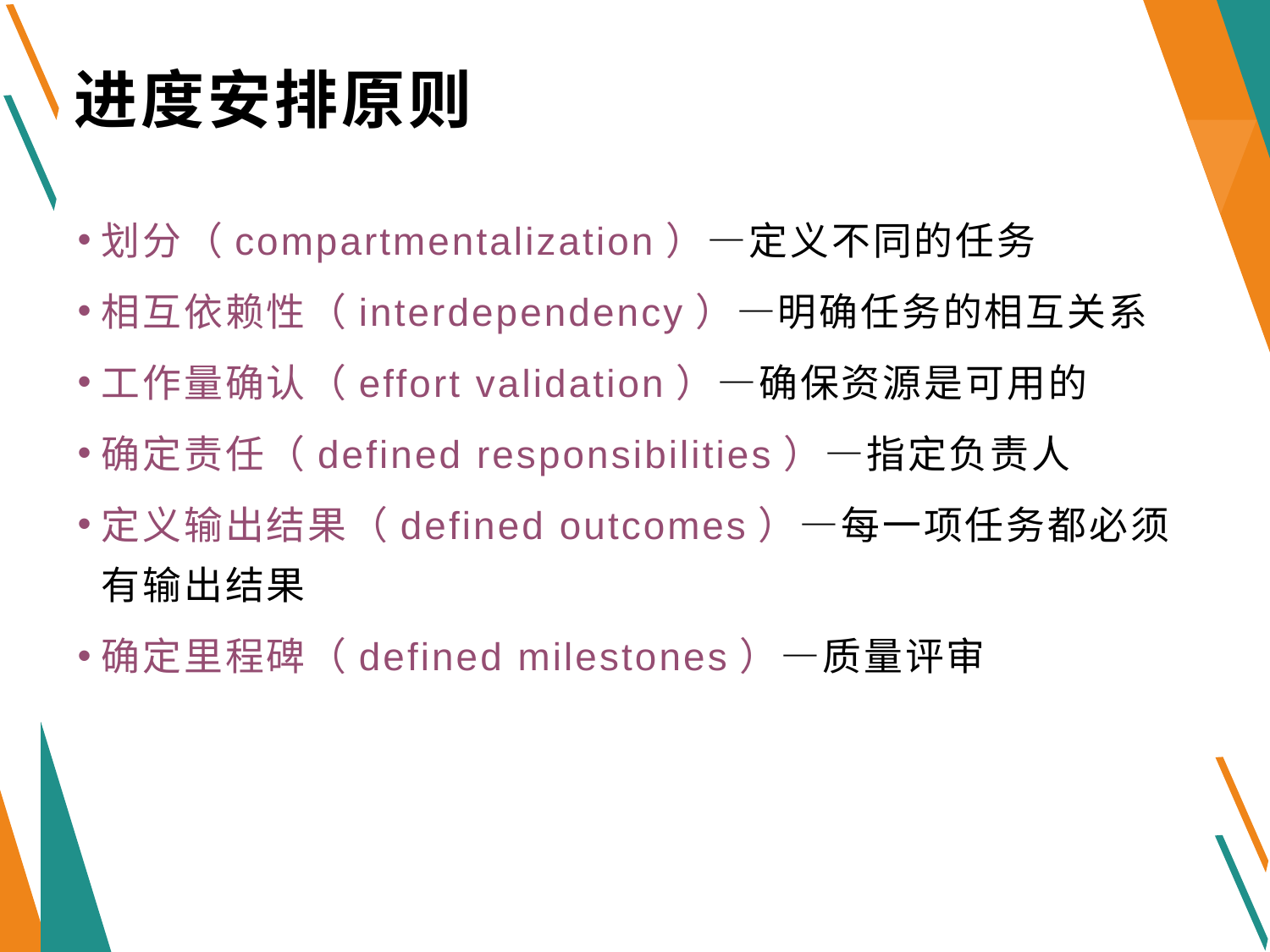

# 进度安排原则
划分（compartmentalization）—定义不同的任务
相互依赖性（interdependency）—明确任务的相互关系
工作量确认（effort validation）—确保资源是可用的
确定责任（defined responsibilities）—指定负责人
定义输出结果（defined outcomes）—每一项任务都必须有输出结果
确定里程碑（defined milestones）—质量评审
3